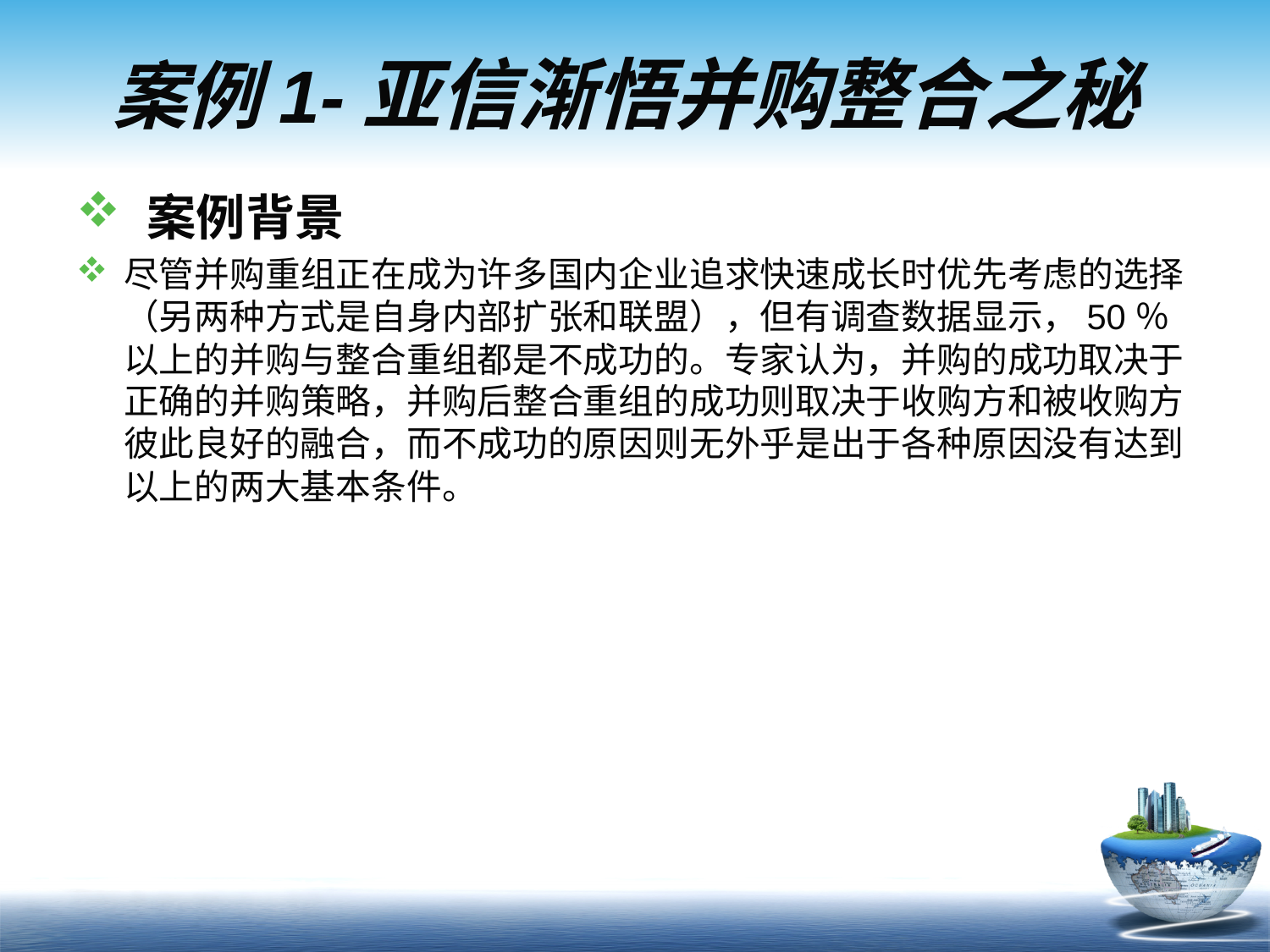

# 案例1-亚信渐悟并购整合之秘
 案例背景
尽管并购重组正在成为许多国内企业追求快速成长时优先考虑的选择（另两种方式是自身内部扩张和联盟），但有调查数据显示，50％以上的并购与整合重组都是不成功的。专家认为，并购的成功取决于正确的并购策略，并购后整合重组的成功则取决于收购方和被收购方彼此良好的融合，而不成功的原因则无外乎是出于各种原因没有达到以上的两大基本条件。